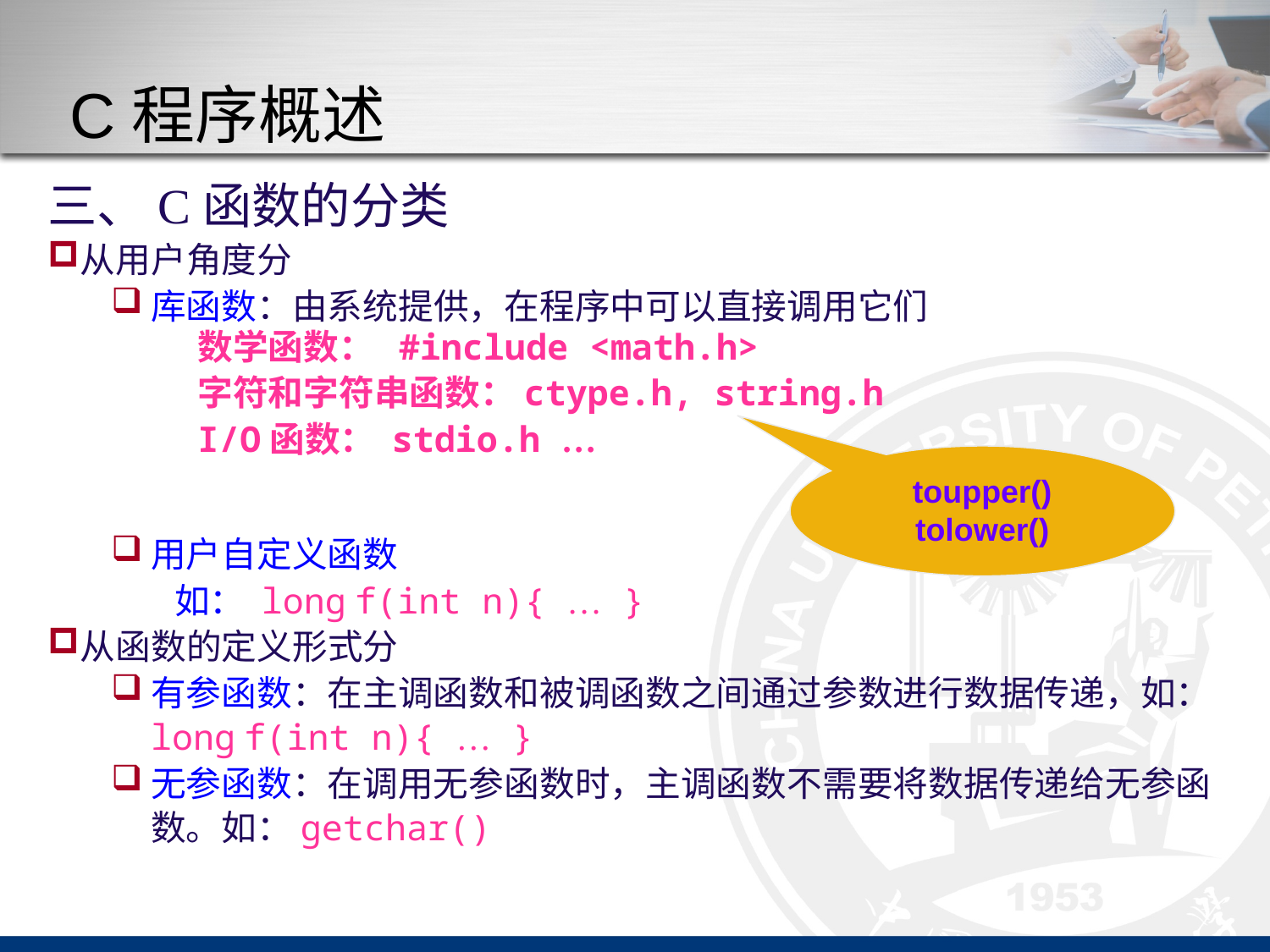

# C程序概述
三、C函数的分类
从用户角度分
库函数：由系统提供，在程序中可以直接调用它们

用户自定义函数
如： long f(int n){ … }
从函数的定义形式分
有参函数：在主调函数和被调函数之间通过参数进行数据传递，如： long f(int n){ … }
无参函数：在调用无参函数时，主调函数不需要将数据传递给无参函数。如：getchar()
数学函数：  #include <math.h>
字符和字符串函数：ctype.h, string.h
I/O函数： stdio.h …
toupper()
tolower()